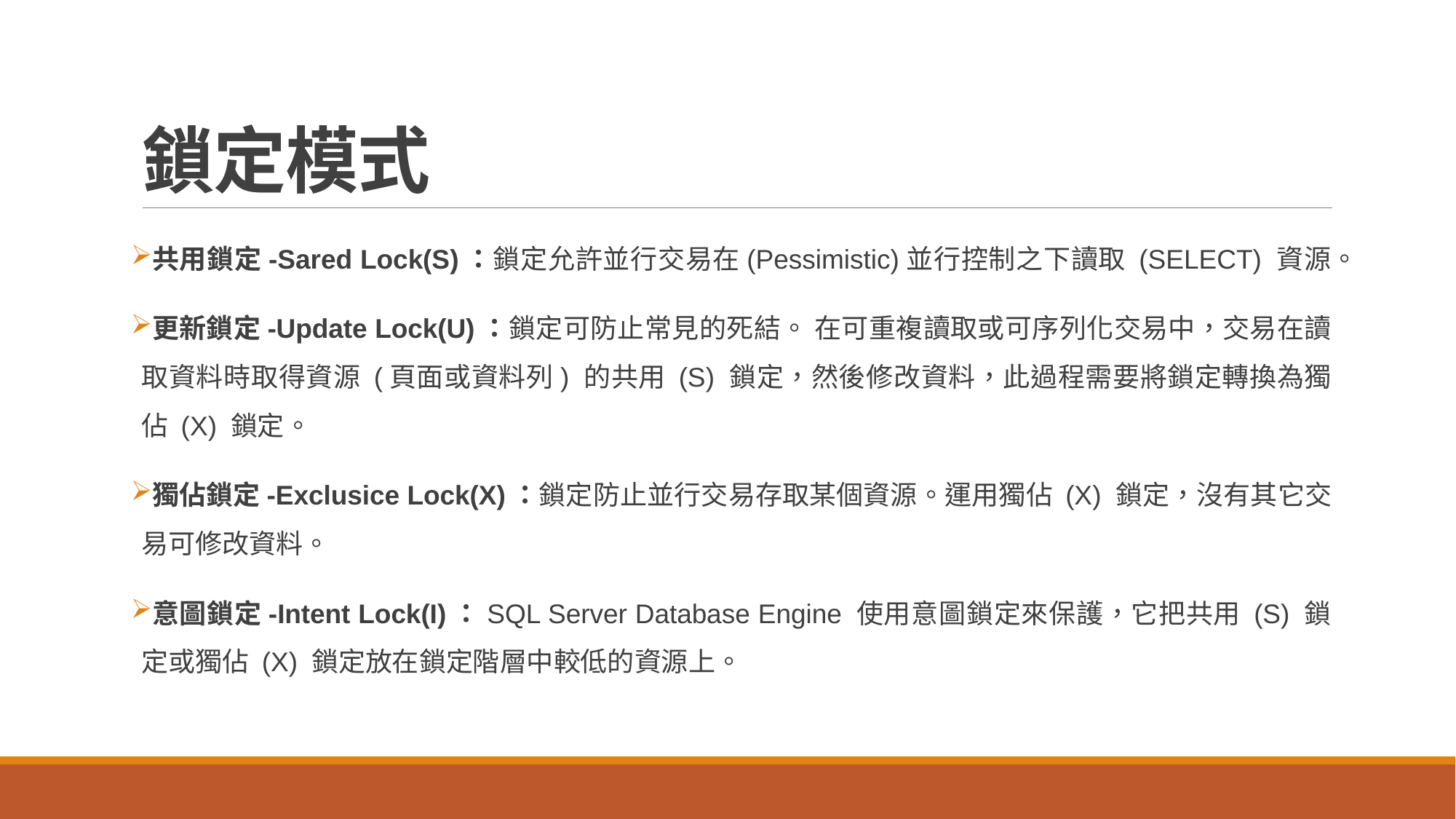

# 鎖定模式
共用鎖定-Sared Lock(S)：鎖定允許並行交易在(Pessimistic)並行控制之下讀取 (SELECT) 資源。
更新鎖定-Update Lock(U)：鎖定可防止常見的死結。 在可重複讀取或可序列化交易中，交易在讀取資料時取得資源 (頁面或資料列) 的共用 (S) 鎖定，然後修改資料，此過程需要將鎖定轉換為獨佔 (X) 鎖定。
獨佔鎖定-Exclusice Lock(X)：鎖定防止並行交易存取某個資源。運用獨佔 (X) 鎖定，沒有其它交易可修改資料。
意圖鎖定-Intent Lock(I)：SQL Server Database Engine 使用意圖鎖定來保護，它把共用 (S) 鎖定或獨佔 (X) 鎖定放在鎖定階層中較低的資源上。